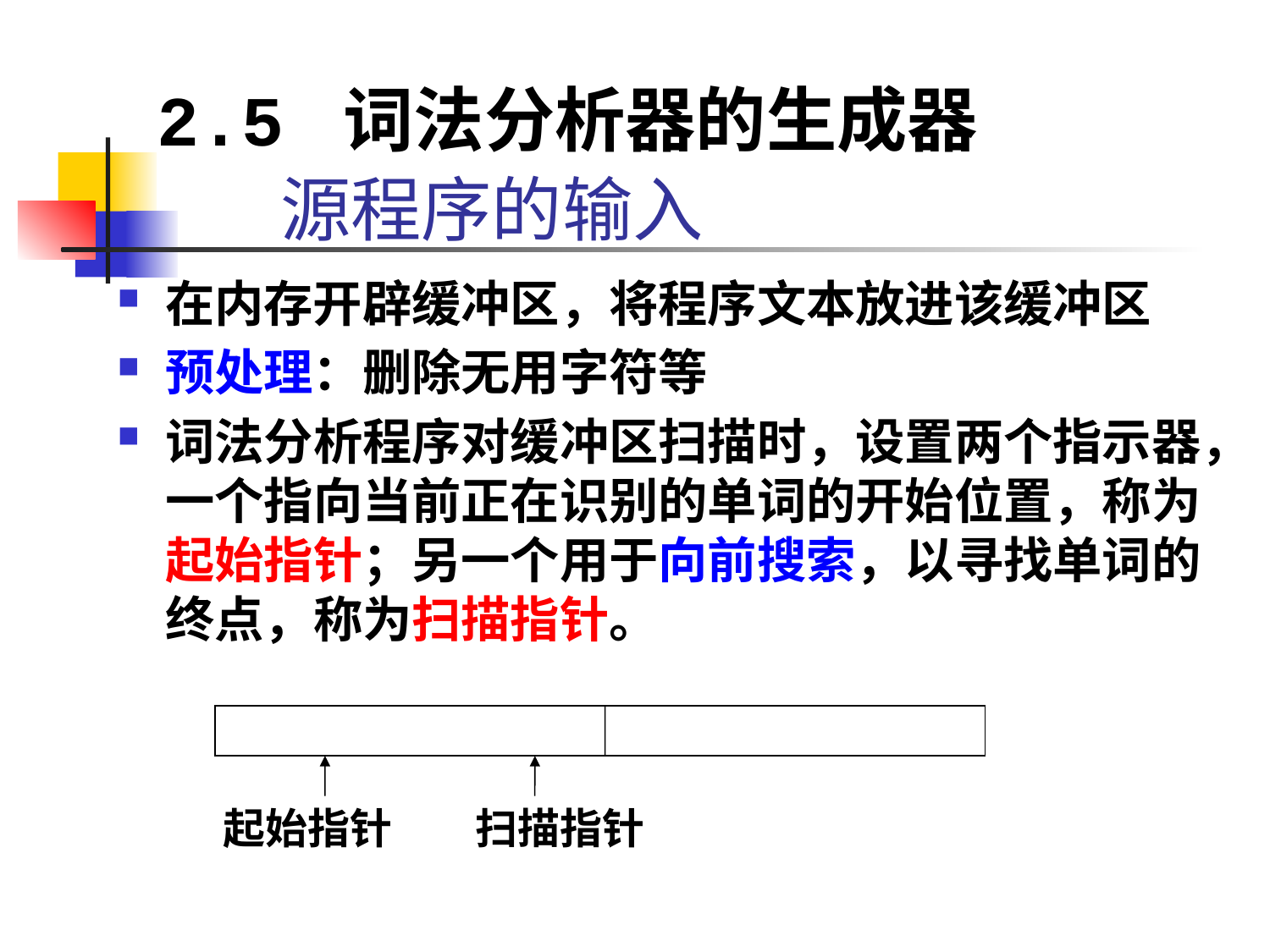

2.5 词法分析器的生成器
# 源程序的输入
在内存开辟缓冲区，将程序文本放进该缓冲区
预处理：删除无用字符等
词法分析程序对缓冲区扫描时，设置两个指示器，一个指向当前正在识别的单词的开始位置，称为起始指针；另一个用于向前搜索，以寻找单词的终点，称为扫描指针。

起始指针
扫描指针